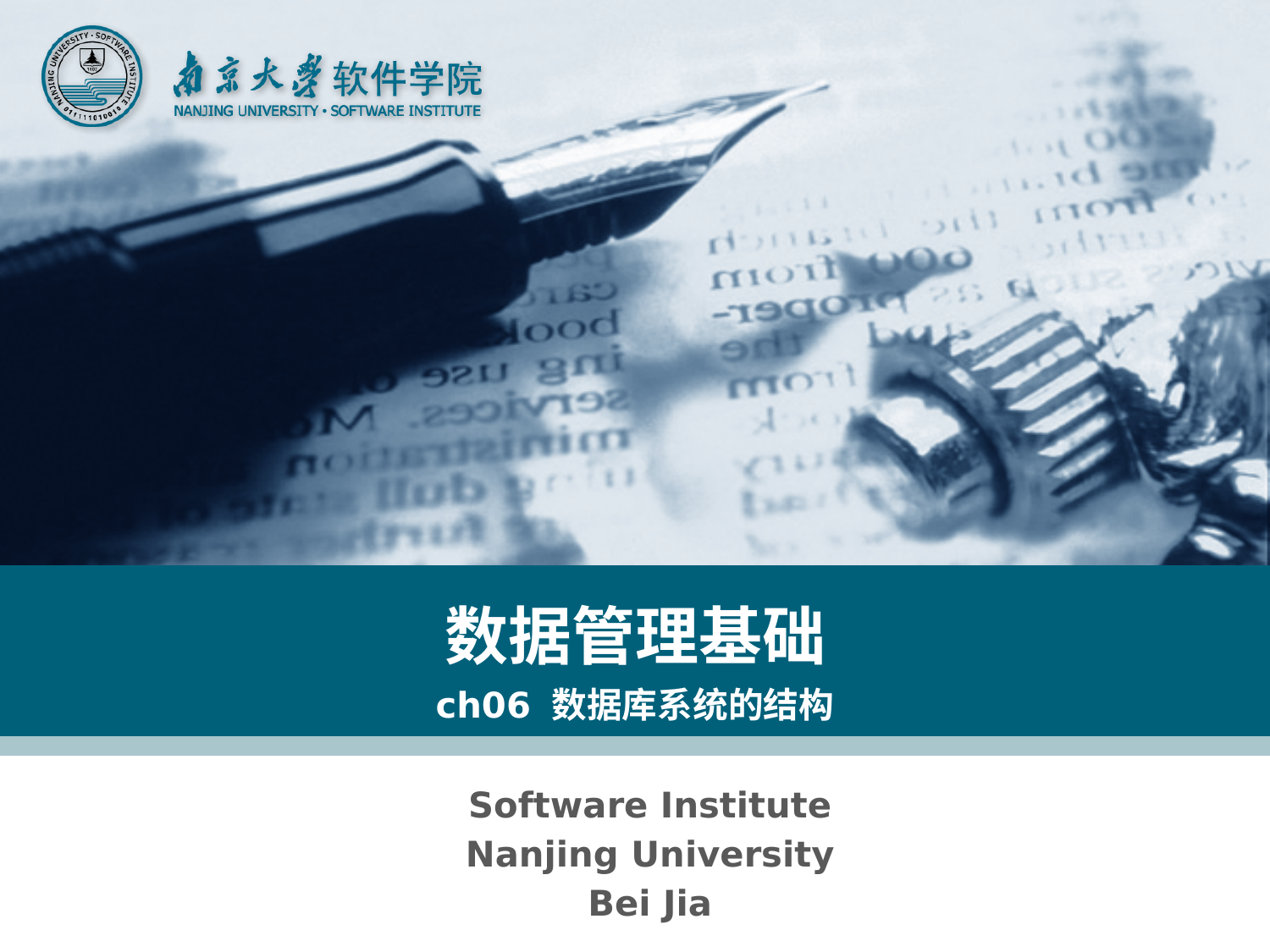

# 数据管理基础 ch06 数据库系统的结构
Software Institute
Nanjing University
Bei Jia